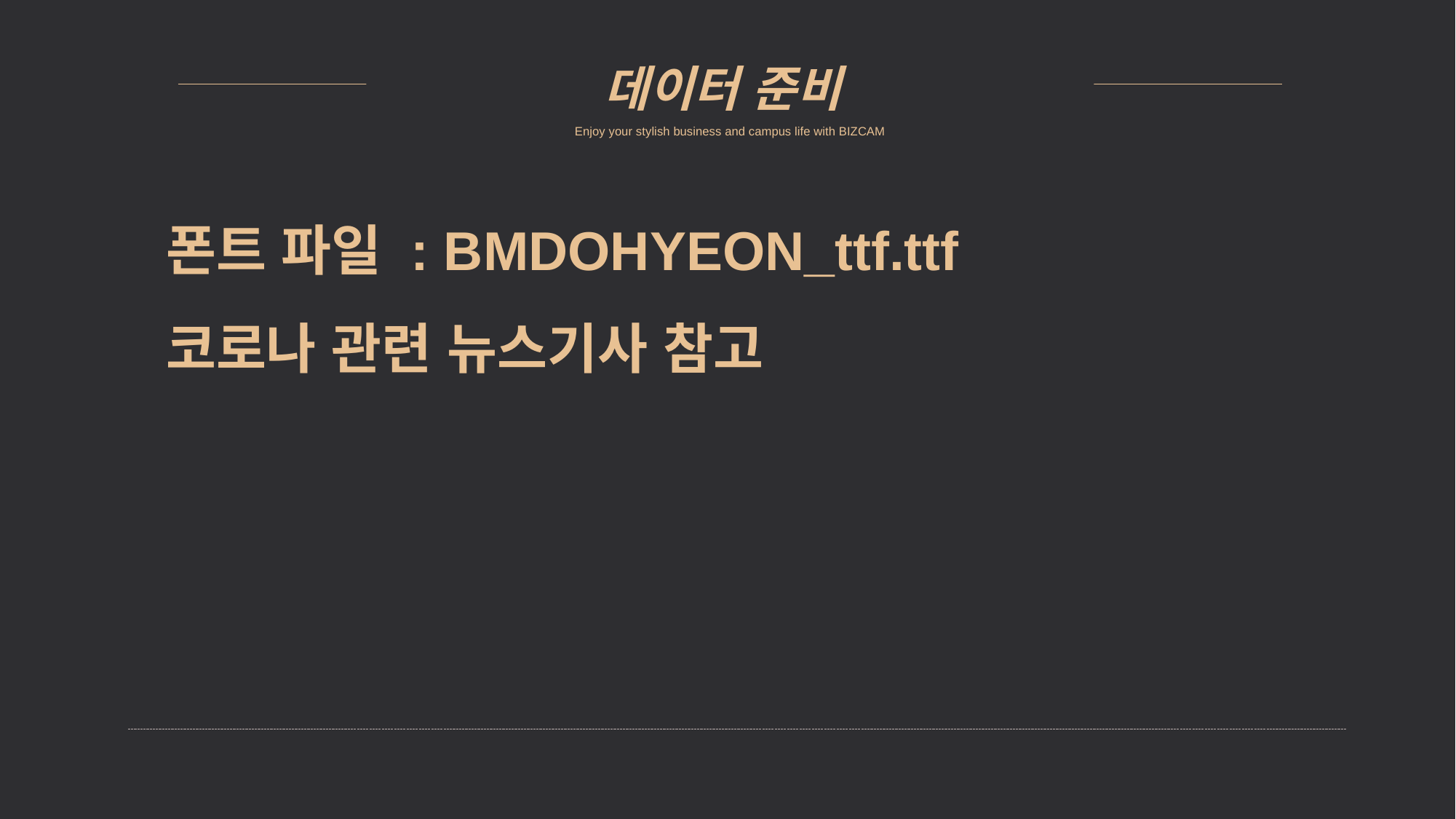

데이터 준비
Enjoy your stylish business and campus life with BIZCAM
폰트 파일 : BMDOHYEON_ttf.ttf
코로나 관련 뉴스기사 참고